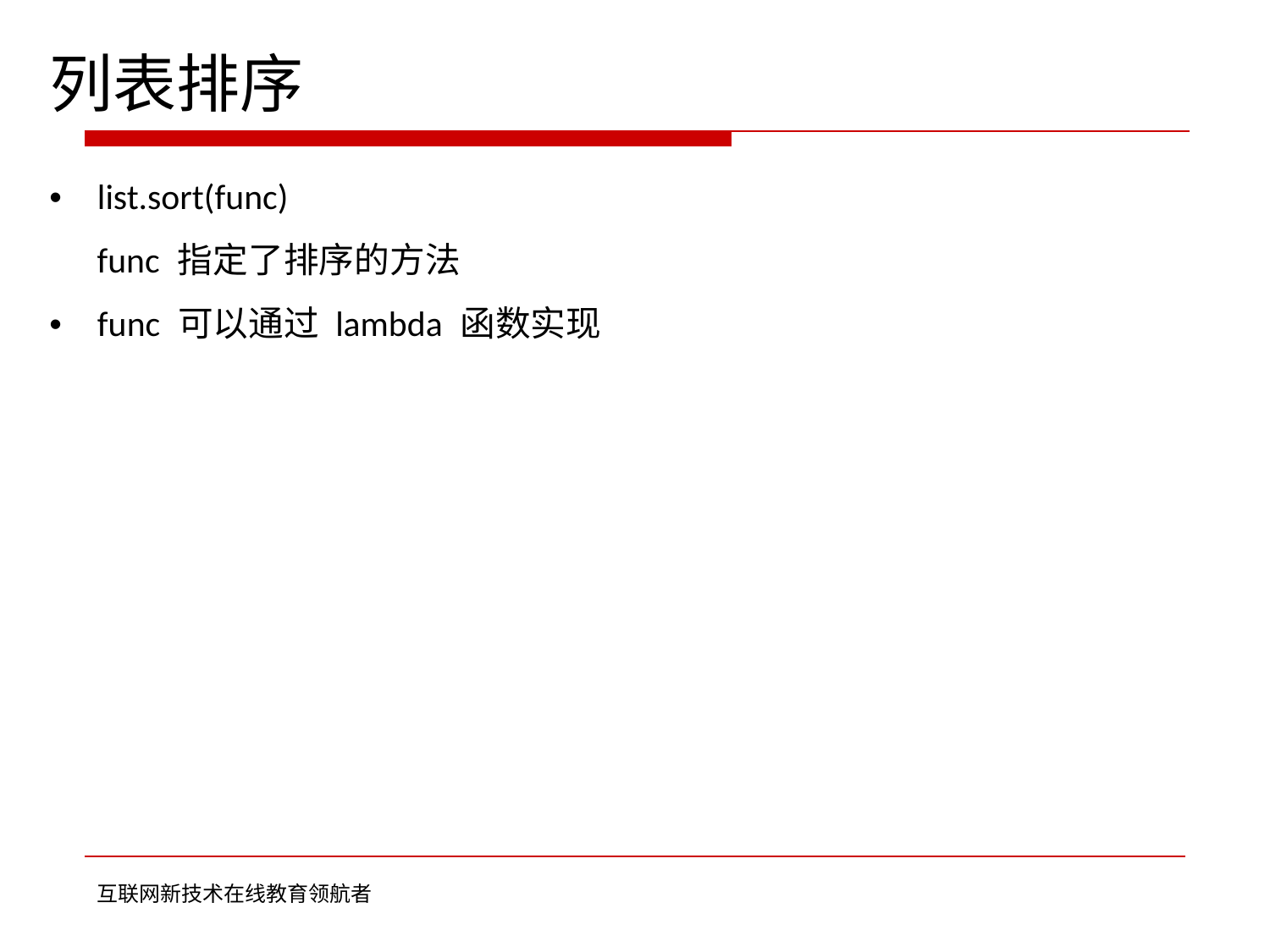

列表排序

•    list.sort(func)
	func 指定了排序的方法
•    func 可以通过 lambda 函数实现

互联网新技术在线教育领航者